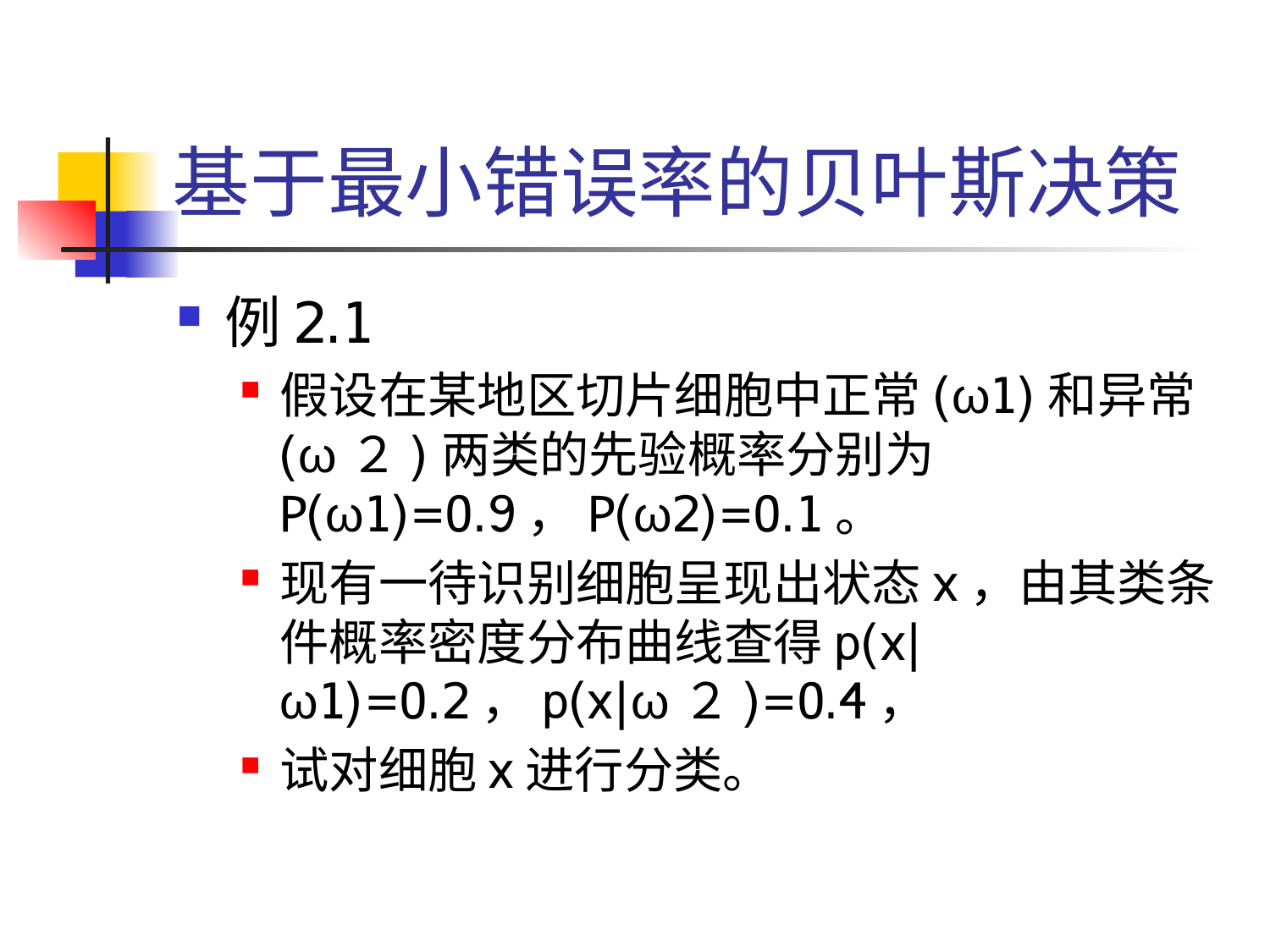

# 基于最小错误率的贝叶斯决策
例2.1
假设在某地区切片细胞中正常(ω1)和异常(ω２)两类的先验概率分别为P(ω1)=0.9，P(ω2)=0.1。
现有一待识别细胞呈现出状态x，由其类条件概率密度分布曲线查得p(x|ω1)=0.2，p(x|ω２)=0.4，
试对细胞x进行分类。